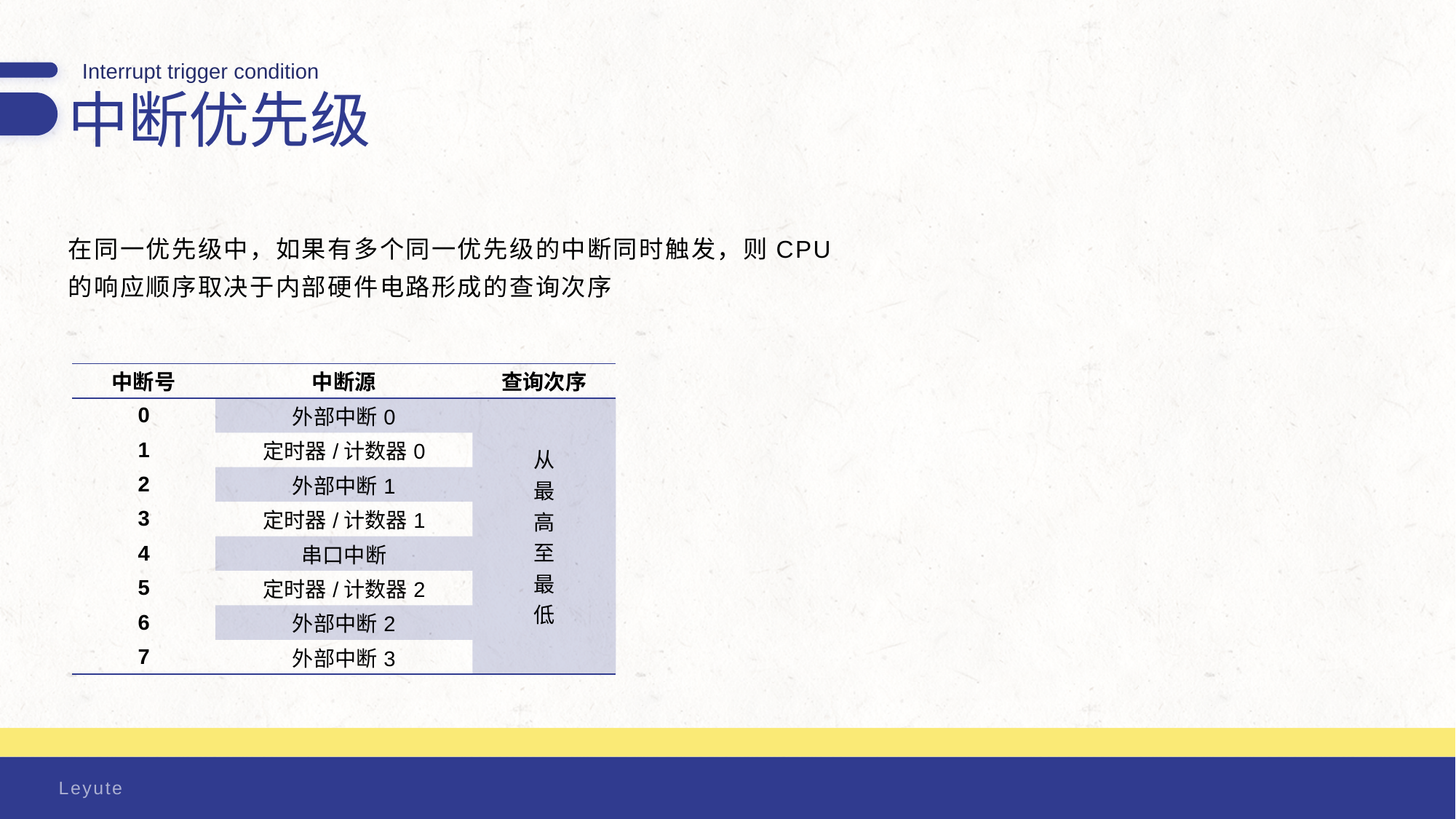

Interrupt trigger condition
中断优先级
在同一优先级中，如果有多个同一优先级的中断同时触发，则CPU的响应顺序取决于内部硬件电路形成的查询次序
| 中断号 | 中断源 | 查询次序 |
| --- | --- | --- |
| 0 | 外部中断0 | 从 最 高 至 最 低 |
| 1 | 定时器/计数器0 |  |
| 2 | 外部中断1 |  |
| 3 | 定时器/计数器1 |  |
| 4 | 串口中断 |  |
| 5 | 定时器/计数器2 |  |
| 6 | 外部中断2 |  |
| 7 | 外部中断3 |  |